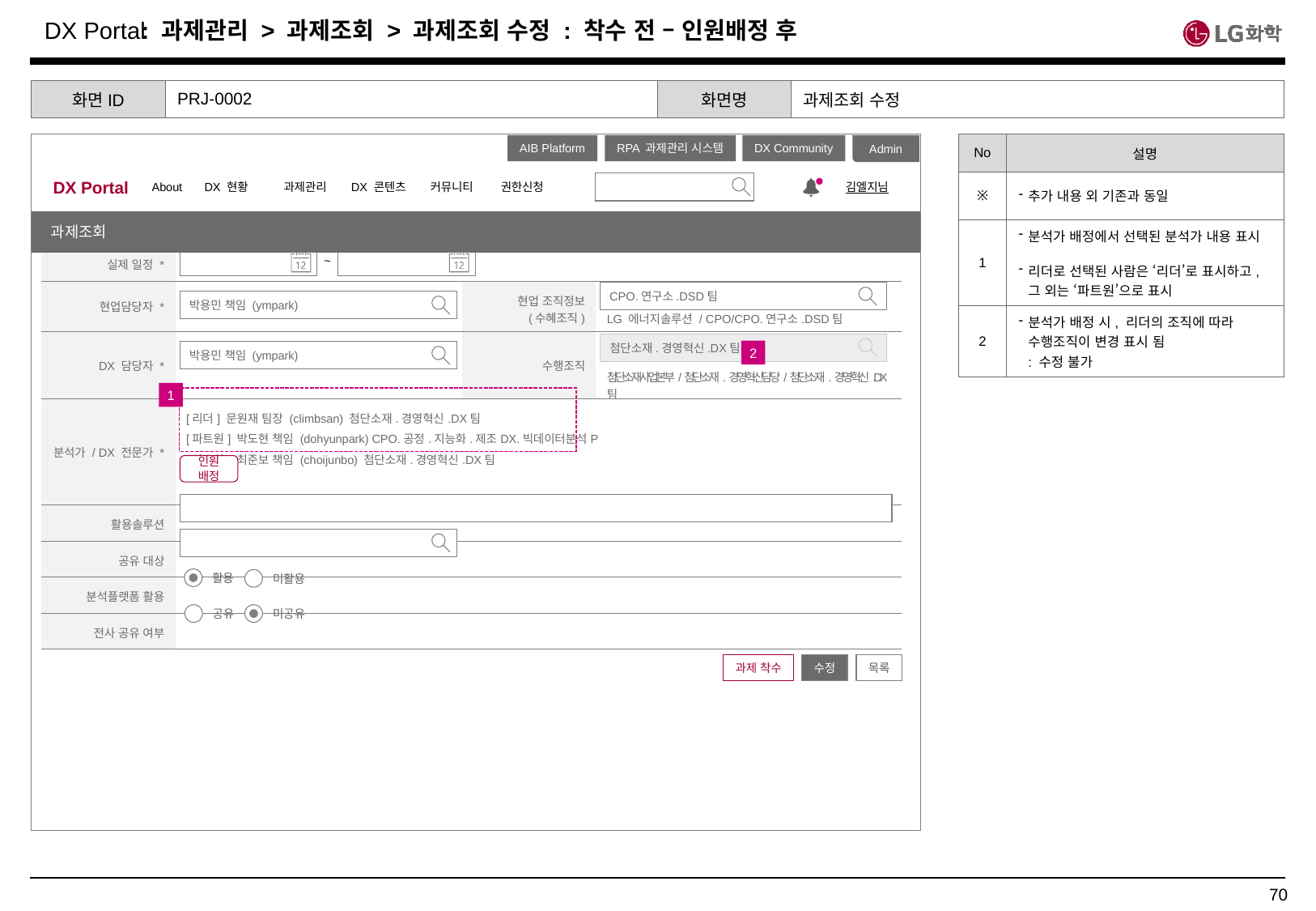

: 과제관리 > 과제조회 > 과제조회 수정 : 착수 전 – 인원배정 후
| 화면ID | PRJ-0002 | 화면명 | 과제조회 수정 |
| --- | --- | --- | --- |

| No | 설명 |
| --- | --- |
| ※ | 추가 내용 외 기존과 동일 |
| 1 | 분석가 배정에서 선택된 분석가 내용 표시 리더로 선택된 사람은 ‘리더’로 표시하고, 그 외는 ‘파트원’으로 표시 |
| 2 | 분석가 배정 시, 리더의 조직에 따라 수행조직이 변경 표시 됨 : 수정 불가 |

Admin
DX Portal

About
DX 현황
과제관리
DX 콘텐츠
커뮤니티
권한신청
김엘지님

AIB Platform
RPA 과제관리 시스템
DX Community
공지사항

과제조회
| 실제 일정 \* |  |  |  |  |  |
| --- | --- | --- | --- | --- | --- |
| 현업담당자 \* |  | 현업 조직정보 (수혜조직) | LG 에너지솔루션 / CPO/CPO.연구소.DSD팀 |  |  |
| DX 담당자 \* |  | 수행조직 | 첨단소재사업본부/첨단소재.경영혁신담당/첨단소재.경영혁신.DX팀 |  |  |
| 분석가 / DX 전문가 \* | [리더] 문원재 팀장 (climbsan) 첨단소재.경영혁신.DX팀 [파트원] 박도현 책임 (dohyunpark) CPO.공정.지능화.제조DX.빅데이터분석P [파트원] 최준보 책임 (choijunbo) 첨단소재.경영혁신.DX팀 |  |  |  |  |
| 활용솔루션 |  |  |  |  |  |
| 공유 대상 |  |  |  |  |  |
| 분석플랫폼 활용 |  |  |  |  |  |
| 전사 공유 여부 |  |  |  |  |  |
~

CPO.연구소.DSD팀

박용민 책임 (ympark)

첨단소재.경영혁신.DX팀

2
박용민 책임 (ympark)

1

인원 배정

활용

미활용

공유

미공유

목록
과제 착수
수정